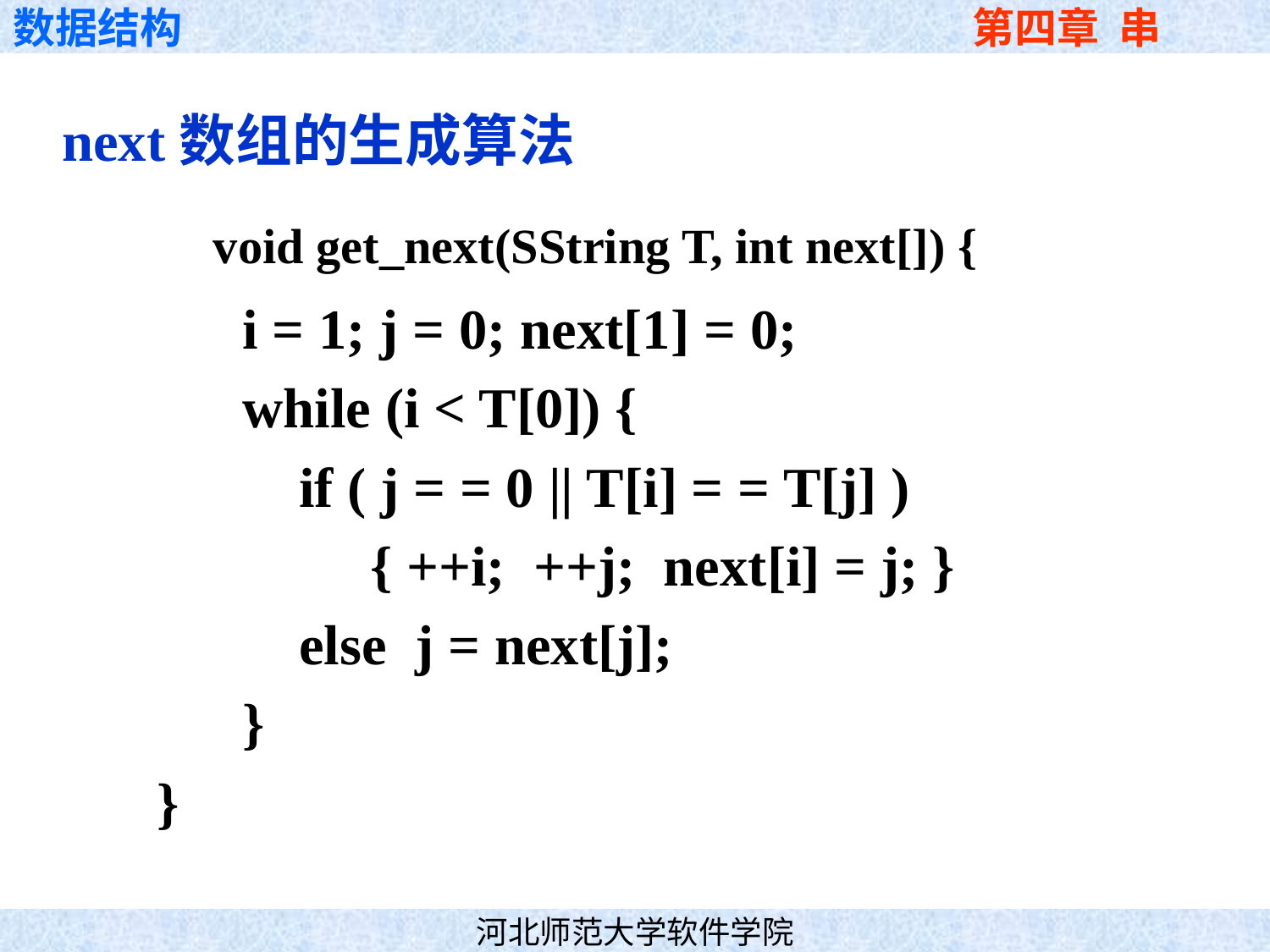

next数组的生成算法
void get_next(SString T, int next[]) {
      i = 1; j = 0; next[1] = 0;
      while (i < T[0]) {
          if ( j = = 0 || T[i] = = T[j] )
               { ++i;  ++j;  next[i] = j; }
          else  j = next[j];
      }
}